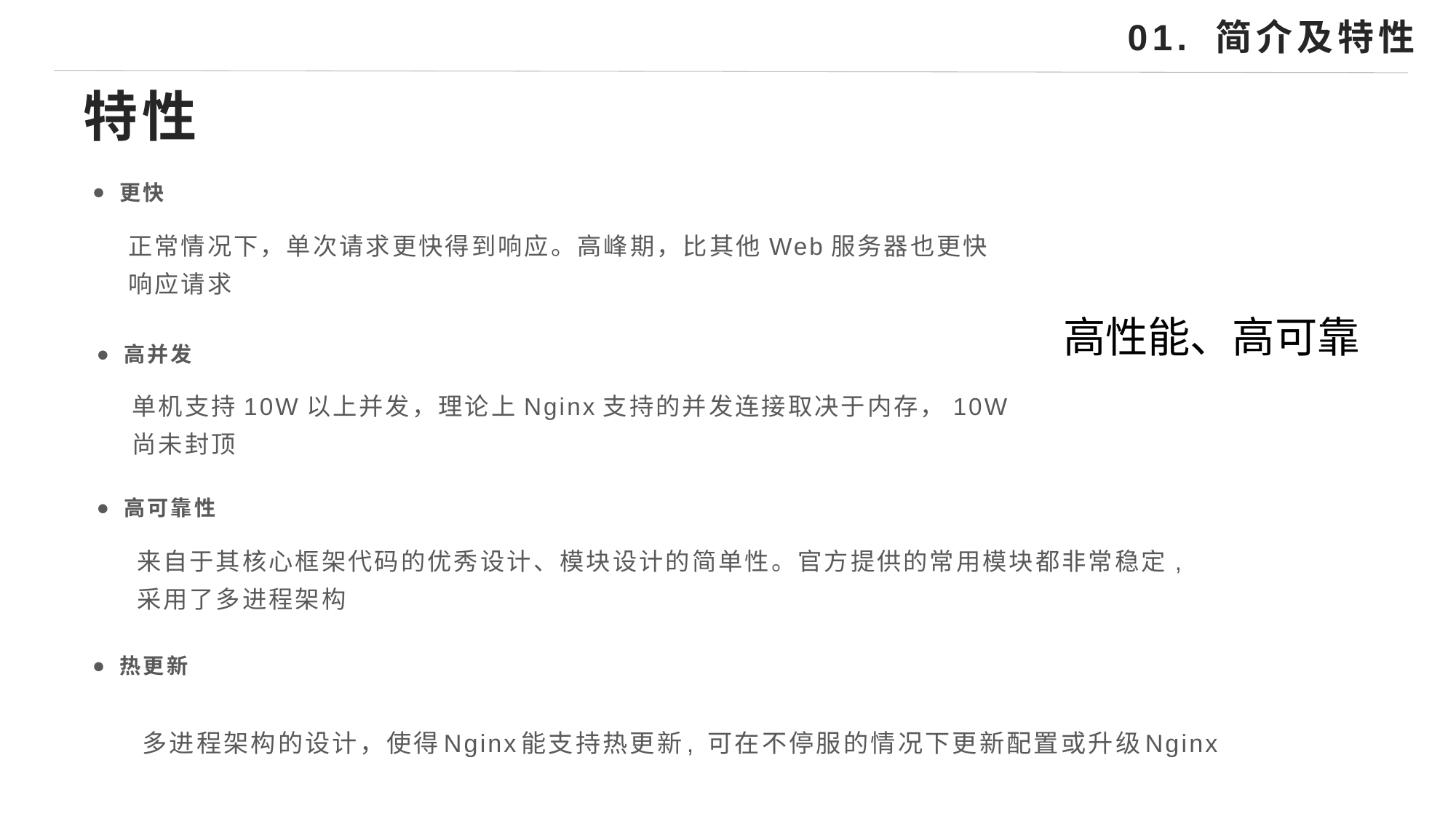

01. 简介及特性
# 特性
更快
正常情况下，单次请求更快得到响应。高峰期，比其他Web服务器也更快响应请求
高性能、高可靠
高并发
单机支持10W以上并发，理论上Nginx支持的并发连接取决于内存，10W尚未封顶

高可靠性
来自于其核心框架代码的优秀设计、模块设计的简单性。官方提供的常用模块都非常稳定, 采用了多进程架构

热更新
 多进程架构的设计，使得Nginx能支持热更新, 可在不停服的情况下更新配置或升级Nginx